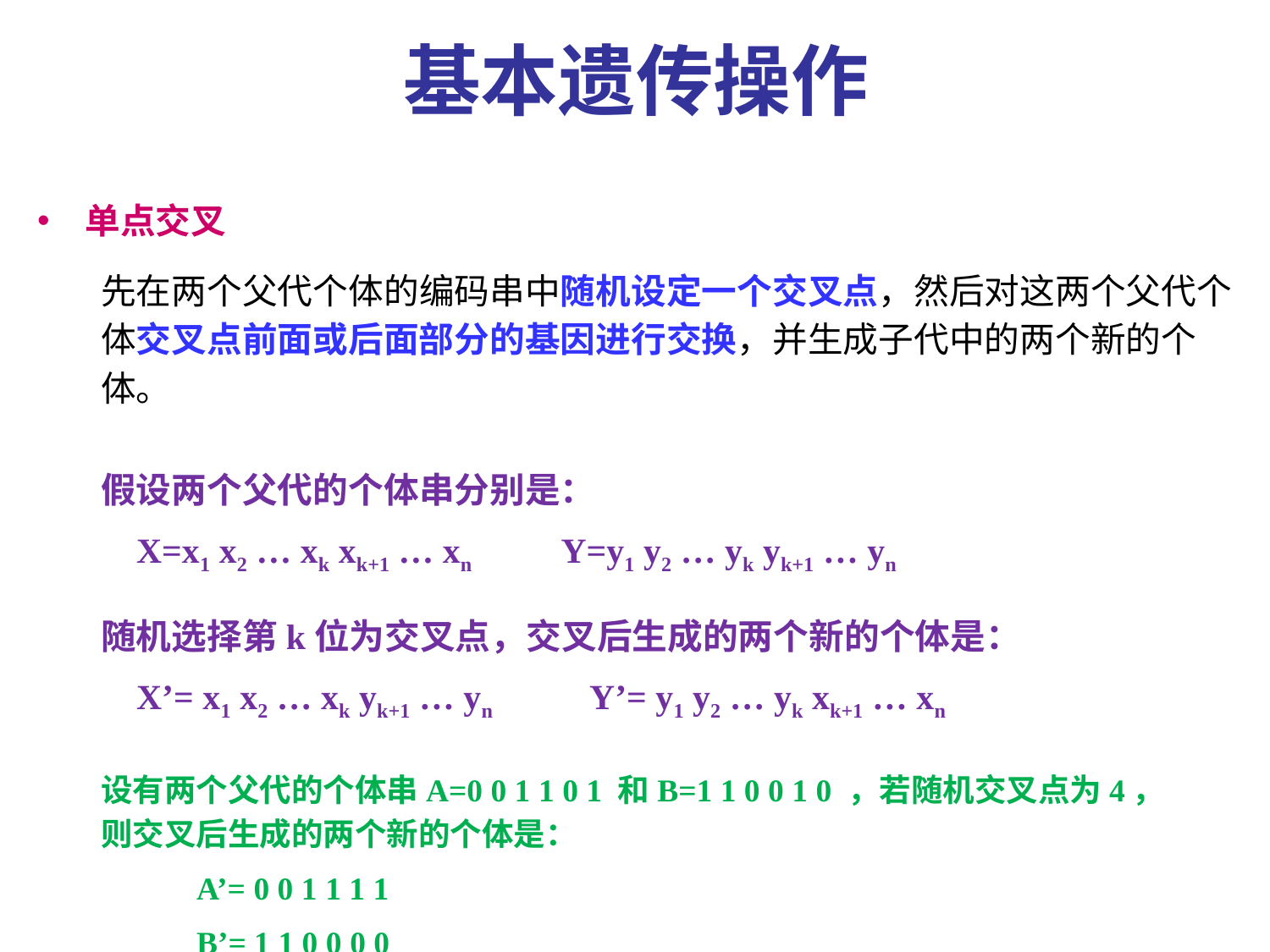

基本遗传操作
单点交叉
先在两个父代个体的编码串中随机设定一个交叉点，然后对这两个父代个体交叉点前面或后面部分的基因进行交换，并生成子代中的两个新的个体。
假设两个父代的个体串分别是：
    X=x1 x2 … xk xk+1 … xn                 Y=y1 y2 … yk yk+1 … yn
随机选择第k位为交叉点，交叉后生成的两个新的个体是：
    X’= x1 x2 … xk yk+1 … yn           Y’= y1 y2 … yk xk+1 … xn
设有两个父代的个体串A=0 0 1 1 0 1 和B=1 1 0 0 1 0 ，若随机交叉点为4，
则交叉后生成的两个新的个体是：
    A’= 0 0 1 1 1 1
    B’= 1 1 0 0 0 0